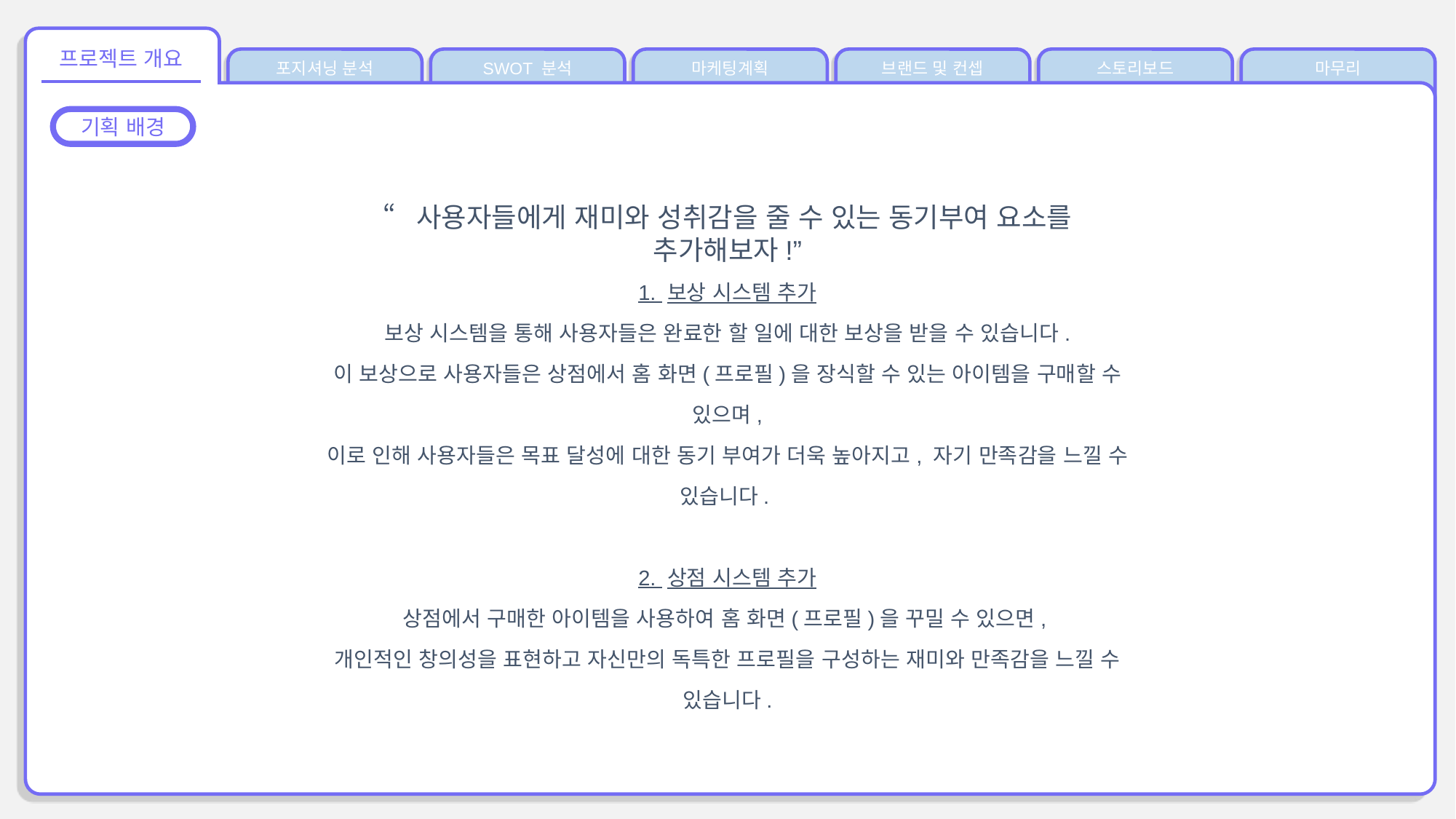

프로젝트 개요
포지셔닝 분석
SWOT 분석
마케팅계획
브랜드 및 컨셉
스토리보드
마무리
기획 배경
“사용자들에게 재미와 성취감을 줄 수 있는 동기부여 요소를 추가해보자!”
1. 보상 시스템 추가
보상 시스템을 통해 사용자들은 완료한 할 일에 대한 보상을 받을 수 있습니다.
이 보상으로 사용자들은 상점에서 홈 화면(프로필)을 장식할 수 있는 아이템을 구매할 수 있으며,
이로 인해 사용자들은 목표 달성에 대한 동기 부여가 더욱 높아지고, 자기 만족감을 느낄 수 있습니다.

2. 상점 시스템 추가
상점에서 구매한 아이템을 사용하여 홈 화면(프로필)을 꾸밀 수 있으면,
개인적인 창의성을 표현하고 자신만의 독특한 프로필을 구성하는 재미와 만족감을 느낄 수 있습니다.